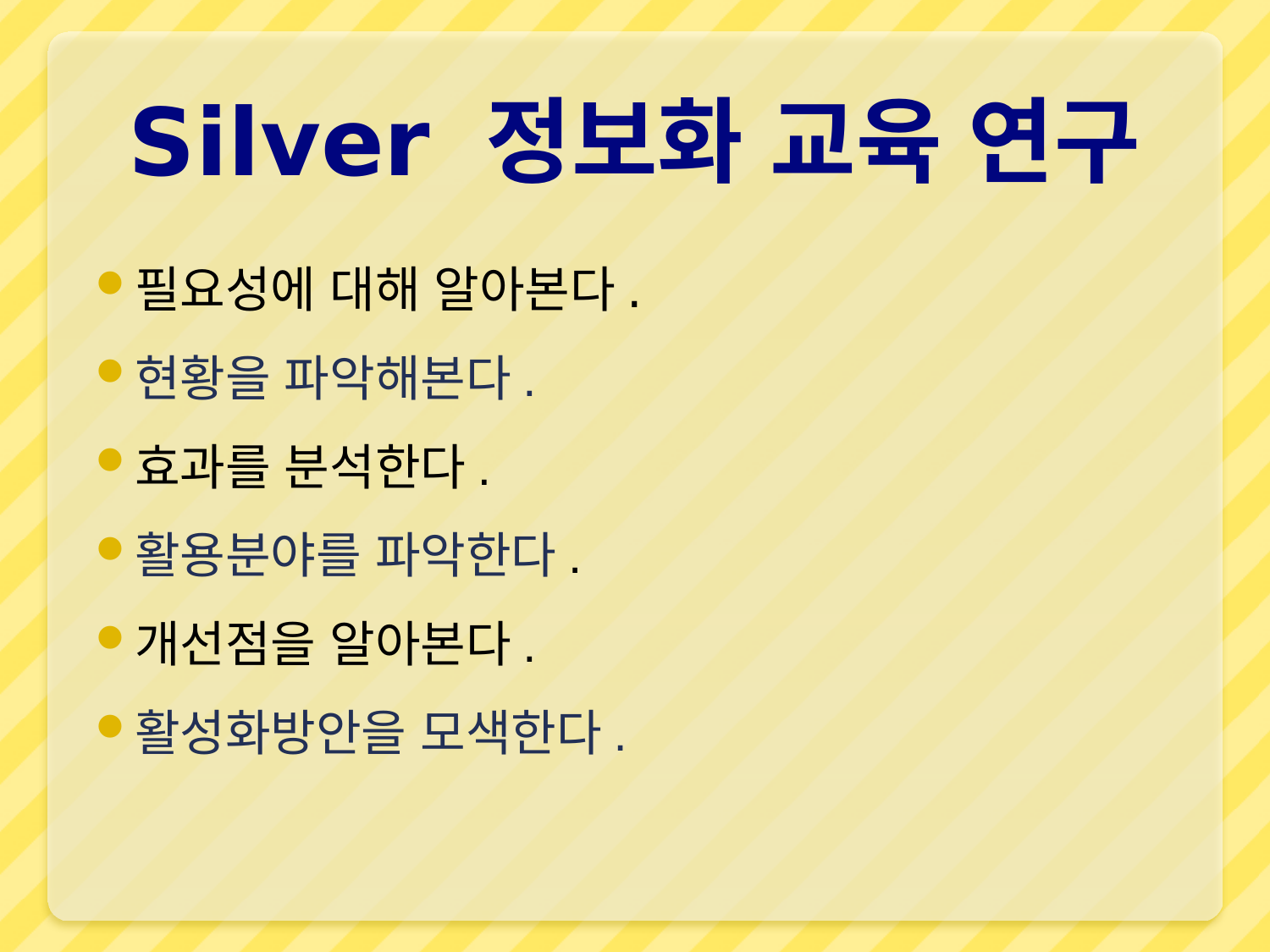

# Silver 정보화 교육 연구
필요성에 대해 알아본다.
현황을 파악해본다.
효과를 분석한다.
활용분야를 파악한다.
개선점을 알아본다.
활성화방안을 모색한다.